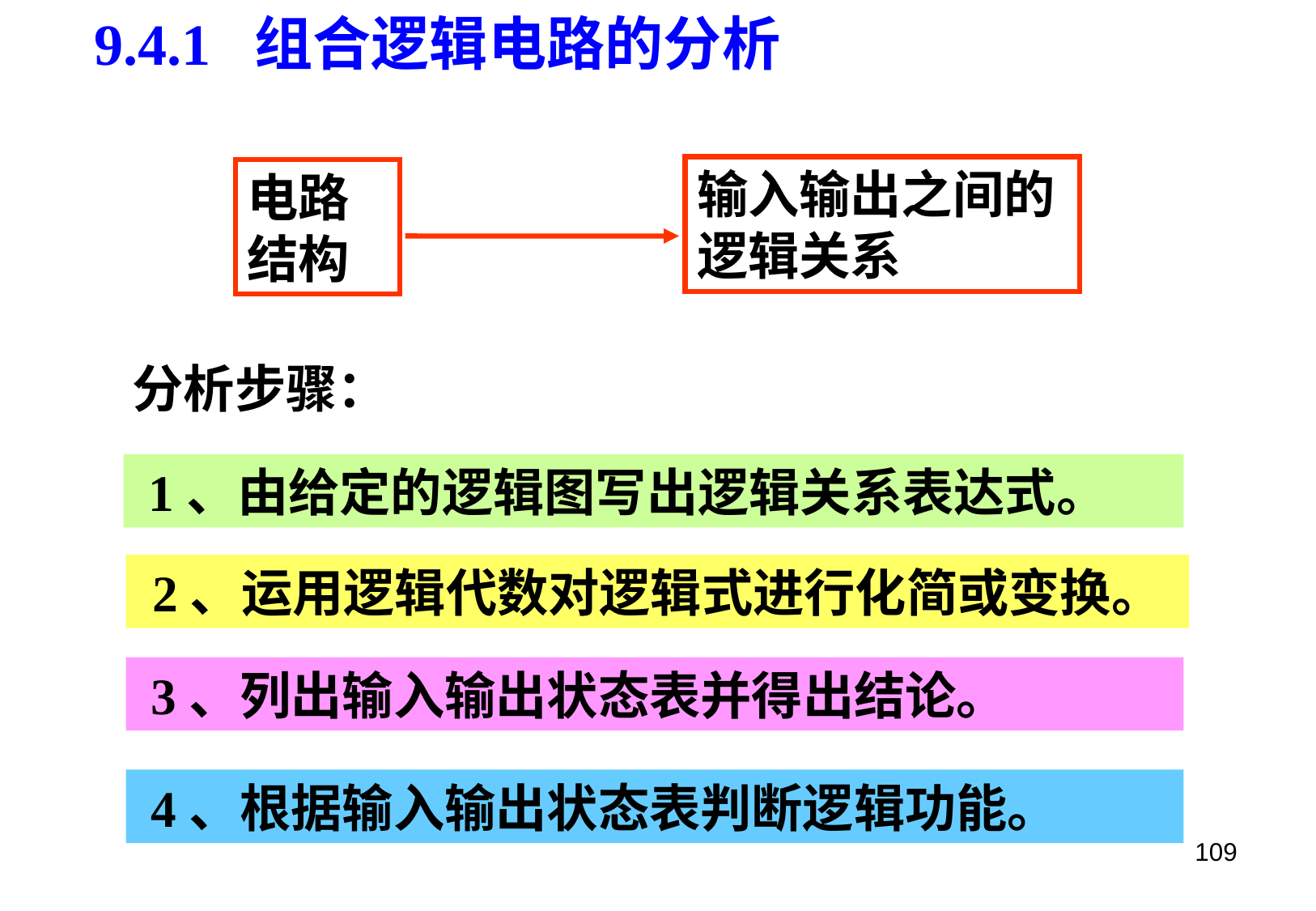

9.4.1  组合逻辑电路的分析
输入输出之间的逻辑关系
电路 结构

分析步骤：
 1、由给定的逻辑图写出逻辑关系表达式。
2、运用逻辑代数对逻辑式进行化简或变换。
 3、列出输入输出状态表并得出结论。
 4、根据输入输出状态表判断逻辑功能。
109